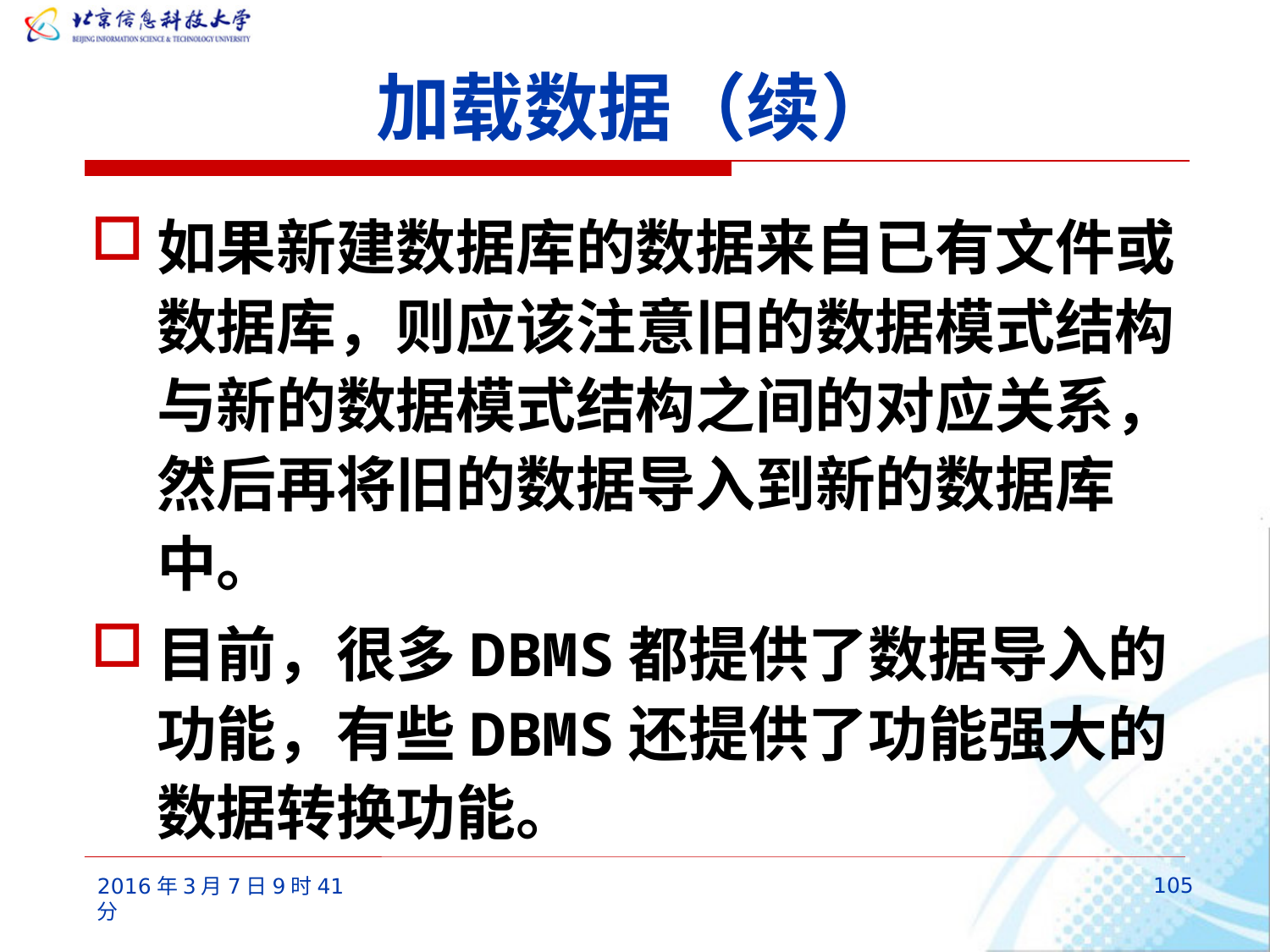

# 加载数据（续）
如果新建数据库的数据来自已有文件或数据库，则应该注意旧的数据模式结构与新的数据模式结构之间的对应关系，然后再将旧的数据导入到新的数据库中。
目前，很多DBMS都提供了数据导入的功能，有些DBMS还提供了功能强大的数据转换功能。
2016年3月7日9时41分